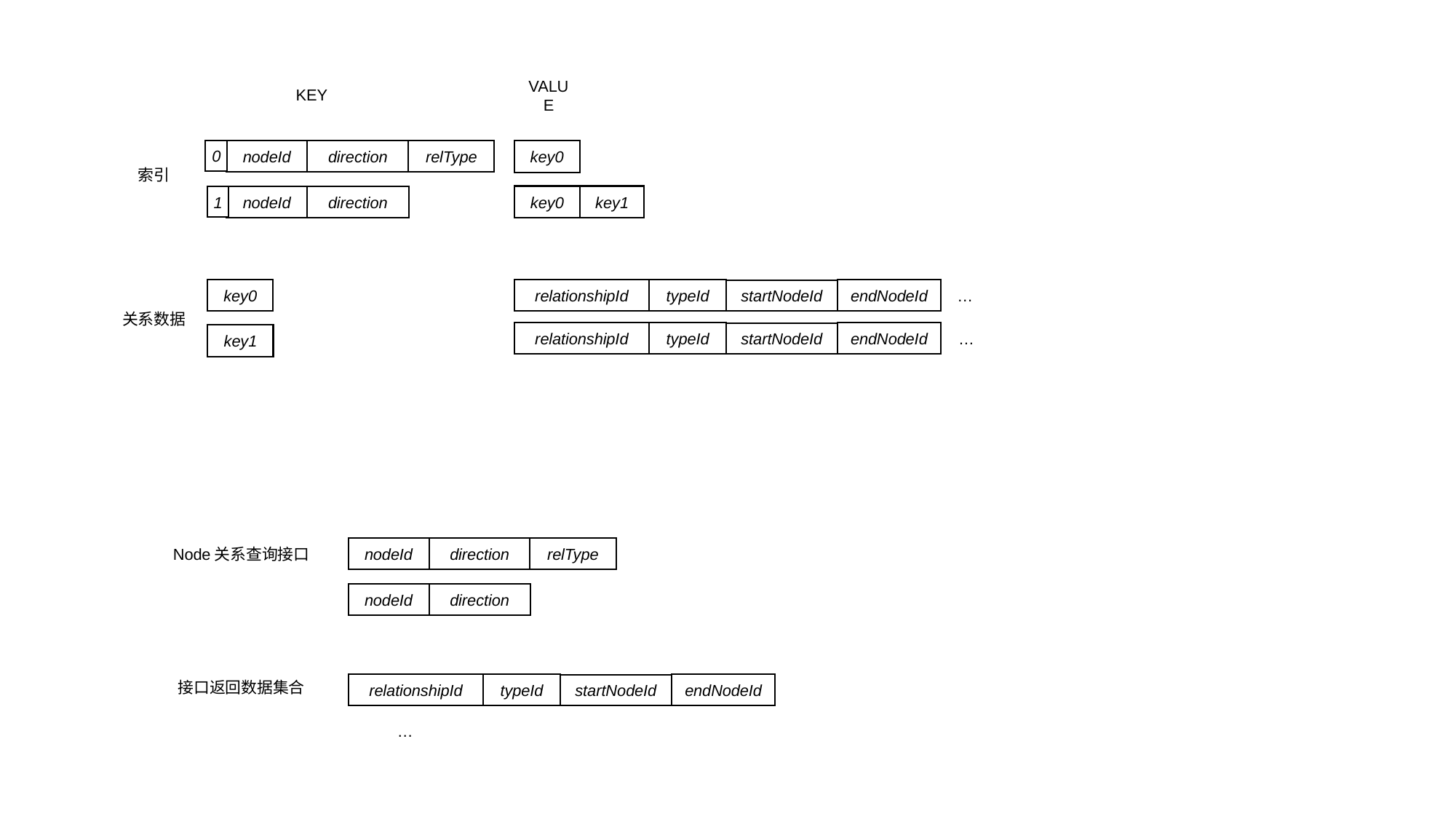

KEY
VALUE
0
key0
nodeId
direction
relType
索引
key0
key1
1
nodeId
direction
key0
relationshipId
endNodeId
…
typeId
startNodeId
关系数据
…
relationshipId
endNodeId
typeId
startNodeId
key1
nodeId
direction
relType
Node关系查询接口
nodeId
direction
接口返回数据集合
relationshipId
endNodeId
typeId
startNodeId
…